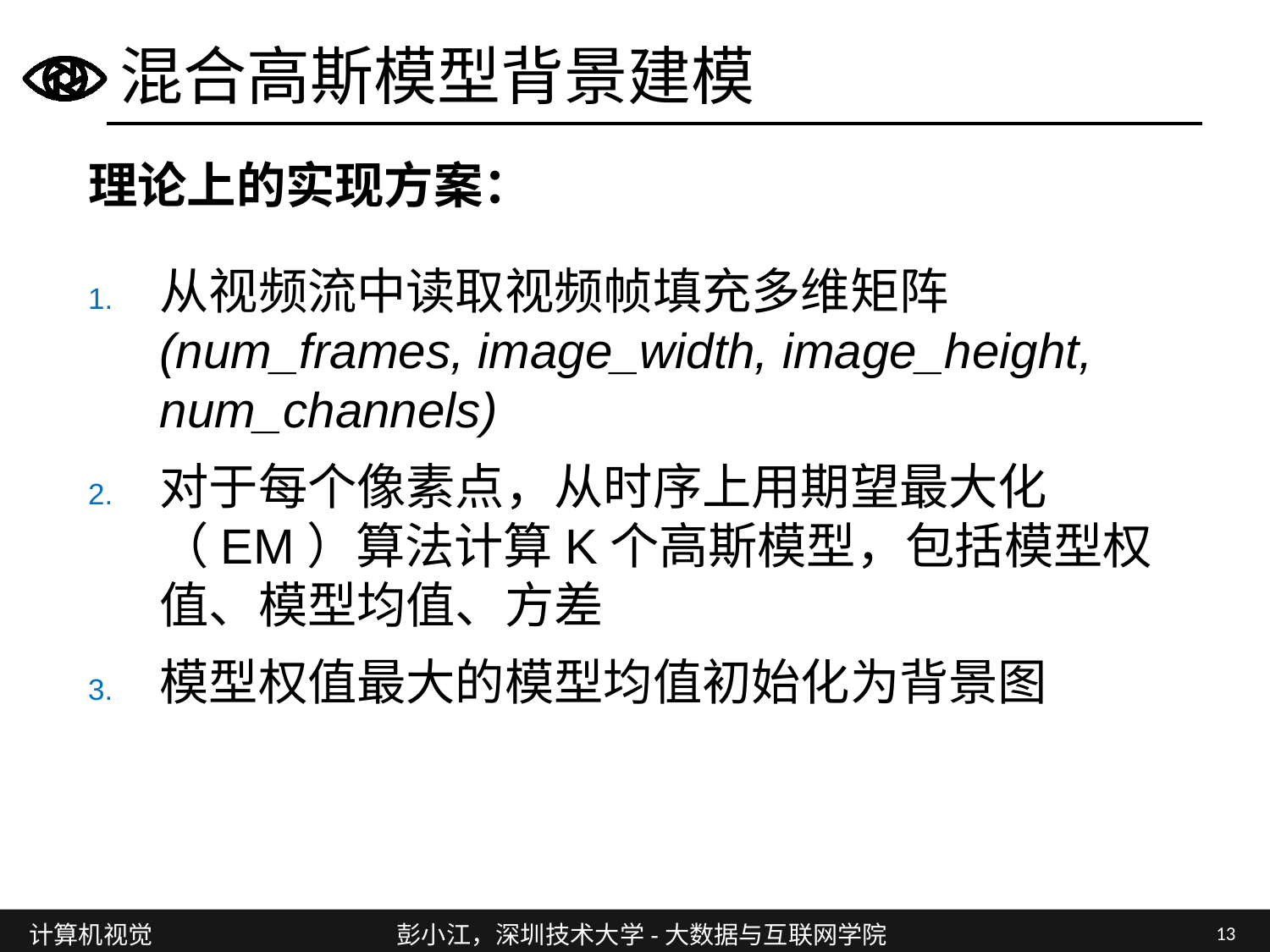

# 混合高斯模型背景建模
理论上的实现方案：
从视频流中读取视频帧填充多维矩阵(num_frames, image_width, image_height, num_channels)
对于每个像素点，从时序上用期望最大化（EM）算法计算K个高斯模型，包括模型权值、模型均值、方差
模型权值最大的模型均值初始化为背景图

13